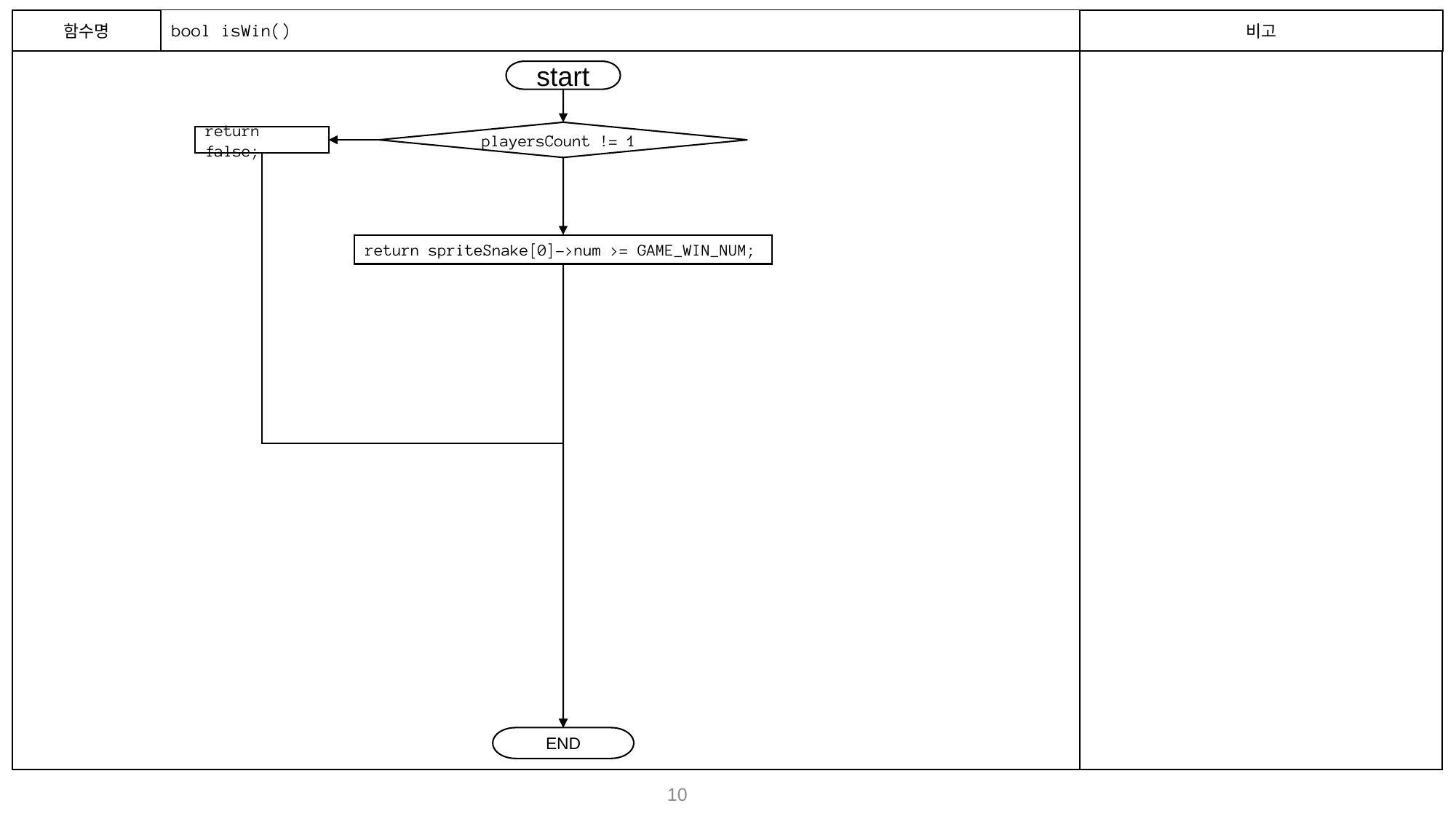

함수명
# bool isWin()
비고

start
playersCount != 1
return false;
return spriteSnake[0]->num >= GAME_WIN_NUM;
END
10